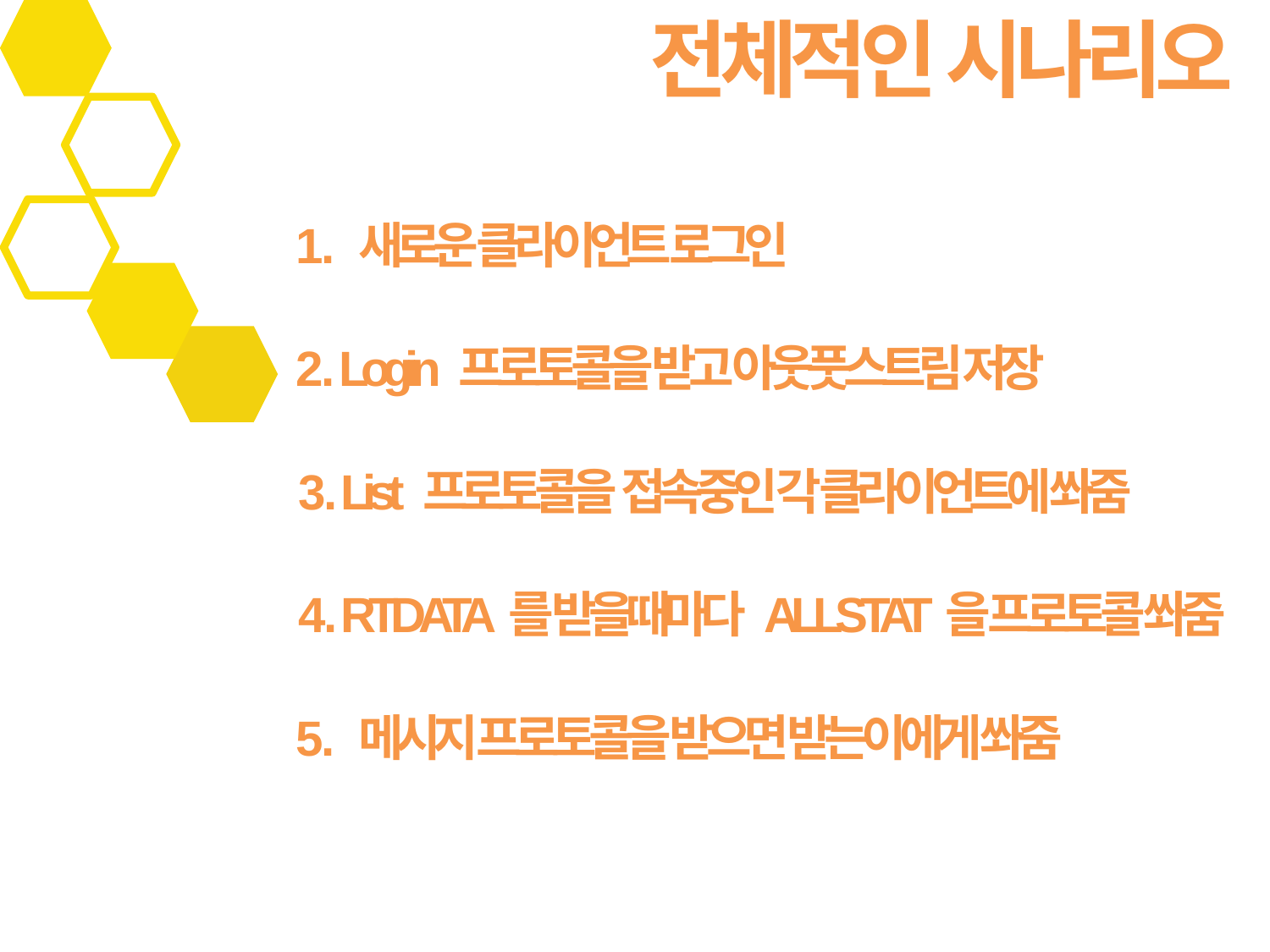

전체적인 시나리오
1 .  새로운 클라이언트 로그인
2 .  Login 프로토콜을 받고 아웃풋스트림 저장
3 .  List 프로토콜을  접속중인 각 클라이언트에 쏴줌
4 .  RTDATA를 받을때마다 ALLSTAT을 프로토콜 쏴줌
5 .  메시지 프로토콜을 받으면 받는이에게 쏴줌